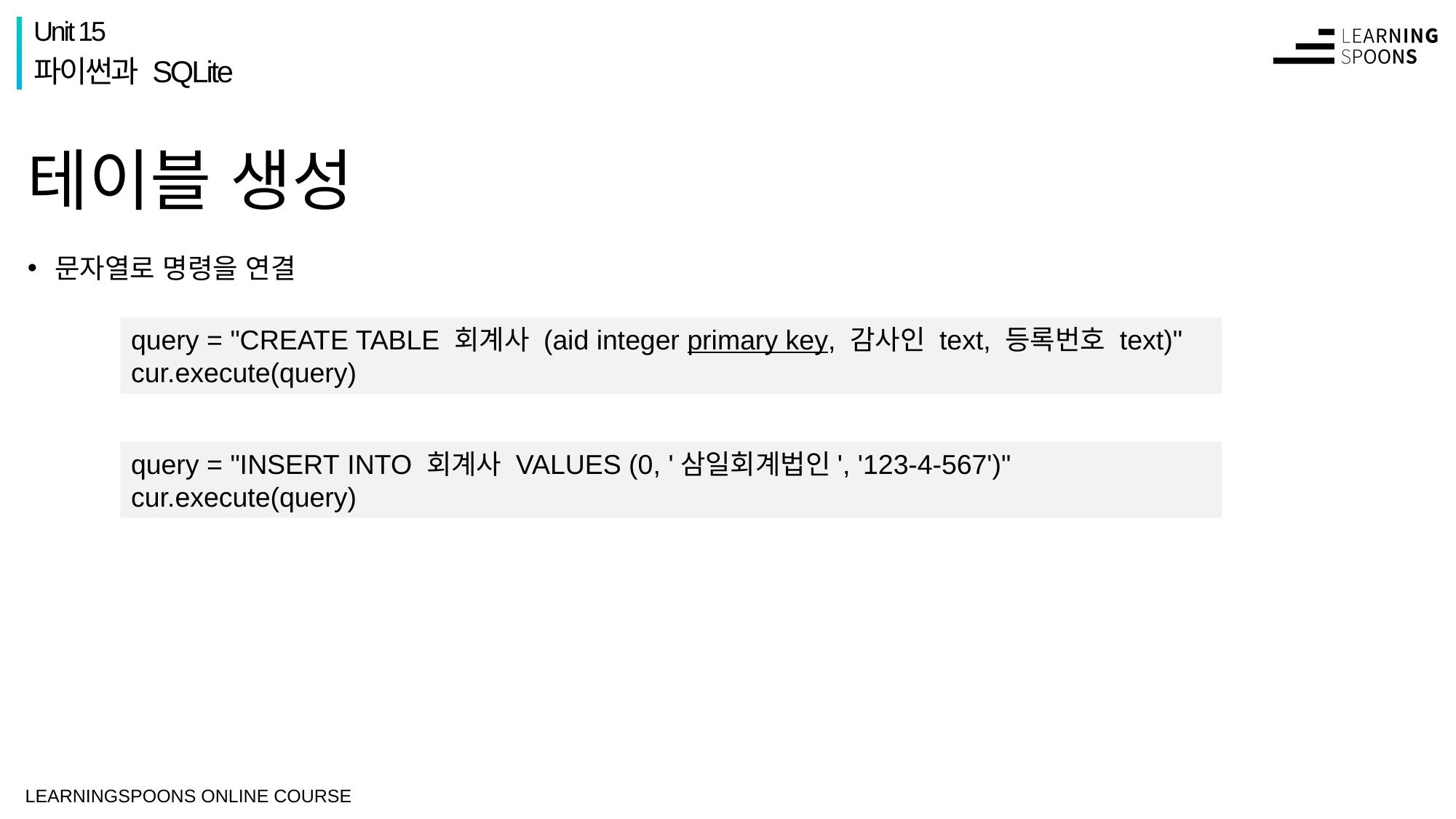

Unit 15
파이썬과 SQLite
# 테이블 생성
문자열로 명령을 연결
query = "CREATE TABLE 회계사 (aid integer primary key, 감사인 text, 등록번호 text)"
cur.execute(query)
query = "INSERT INTO 회계사 VALUES (0, '삼일회계법인', '123-4-567')"
cur.execute(query)